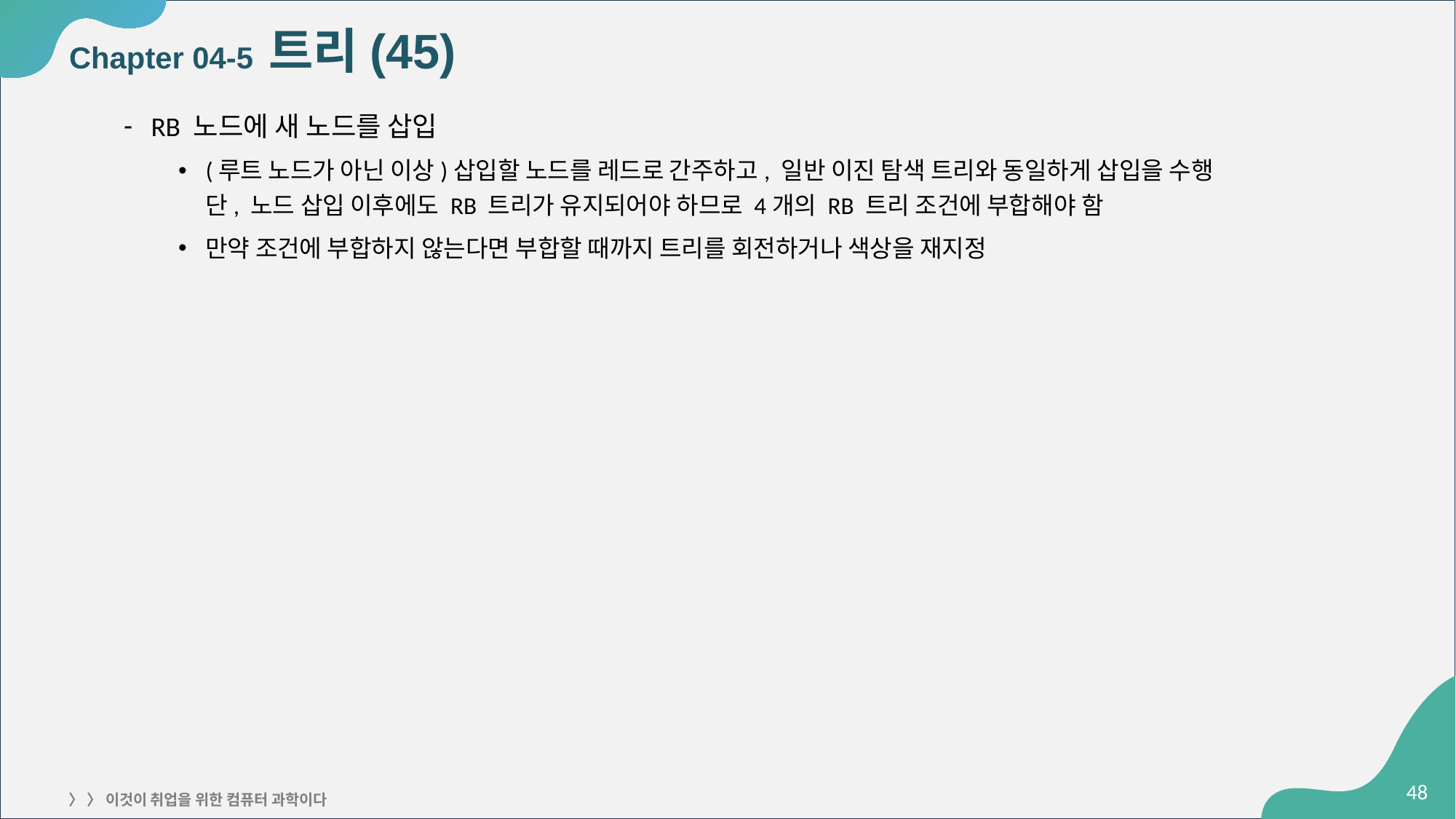

# Chapter 04-5 트리(45)
RB 노드에 새 노드를 삽입
(루트 노드가 아닌 이상)삽입할 노드를 레드로 간주하고, 일반 이진 탐색 트리와 동일하게 삽입을 수행
단, 노드 삽입 이후에도 RB 트리가 유지되어야 하므로 4개의 RB 트리 조건에 부합해야 함
만약 조건에 부합하지 않는다면 부합할 때까지 트리를 회전하거나 색상을 재지정

48
〉 〉 이것이 취업을 위한 컴퓨터 과학이다